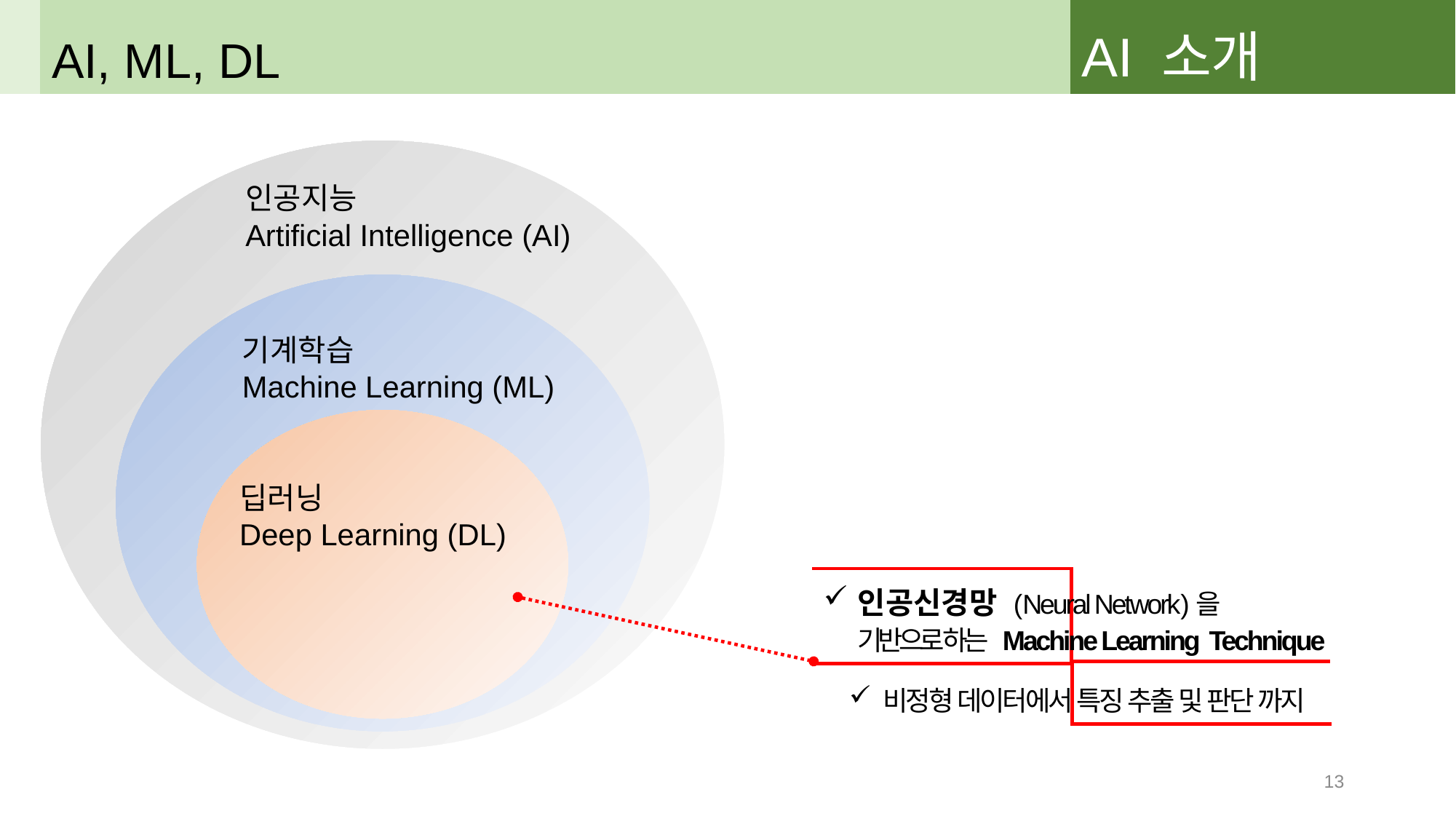

AI, ML, DL
AI 소개

인공지능
Artificial Intelligence (AI)

기계학습
Machine Learning (ML)

딥러닝
Deep Learning (DL)
인공신경망 (Neural Network)을
기반으로 하는 Machine Learning Technique
비정형 데이터에서 특징 추출 및 판단 까지
13